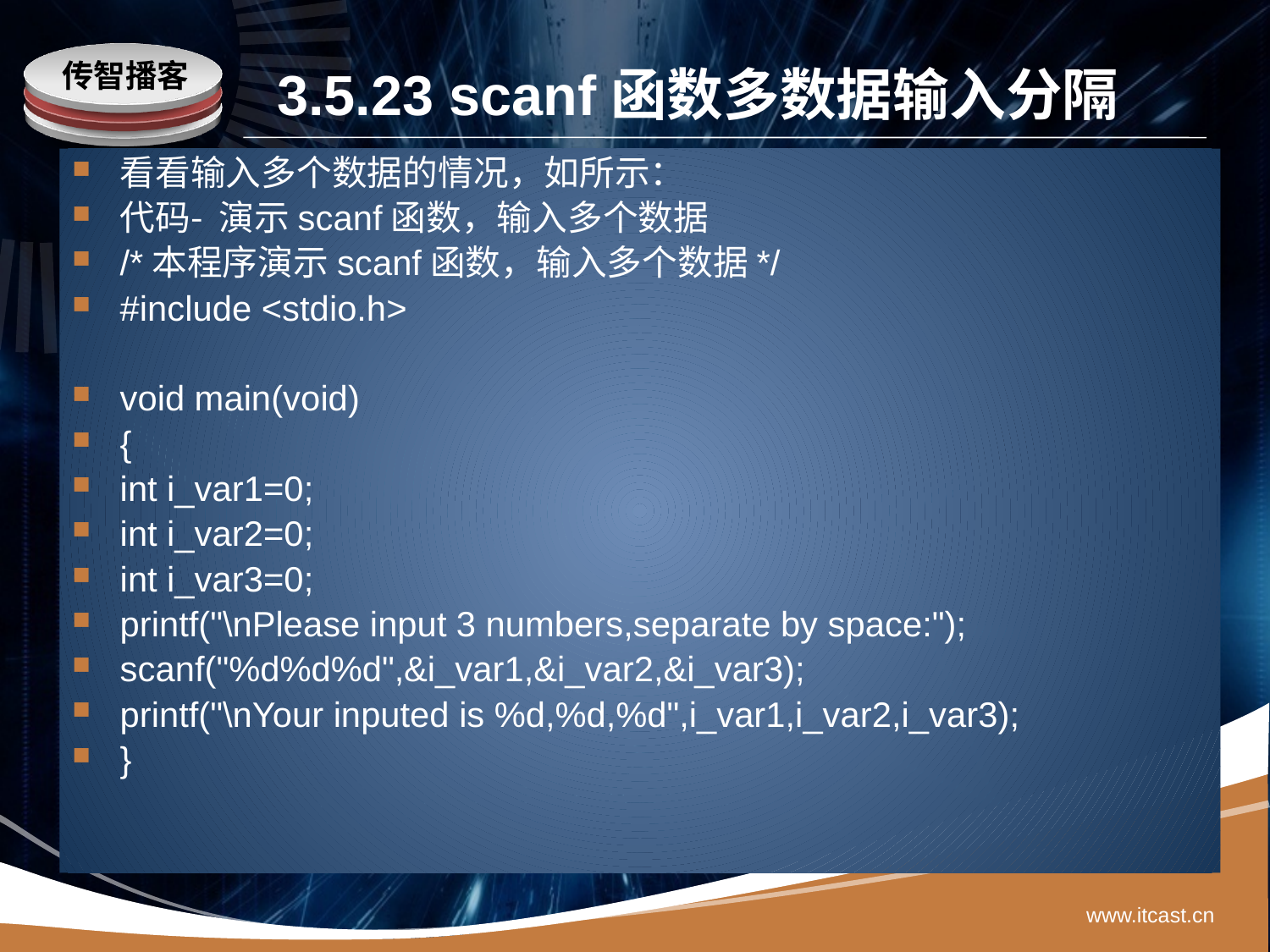

# 3.5.23 scanf函数多数据输入分隔
看看输入多个数据的情况，如所示：
代码‑  演示scanf函数，输入多个数据
/*本程序演示scanf函数，输入多个数据*/
#include <stdio.h>

void main(void)
{
int i_var1=0;
int i_var2=0;
int i_var3=0;
printf("\nPlease input 3 numbers,separate by space:");
scanf("%d%d%d",&i_var1,&i_var2,&i_var3);
printf("\nYour inputed is %d,%d,%d",i_var1,i_var2,i_var3);
}

www.itcast.cn